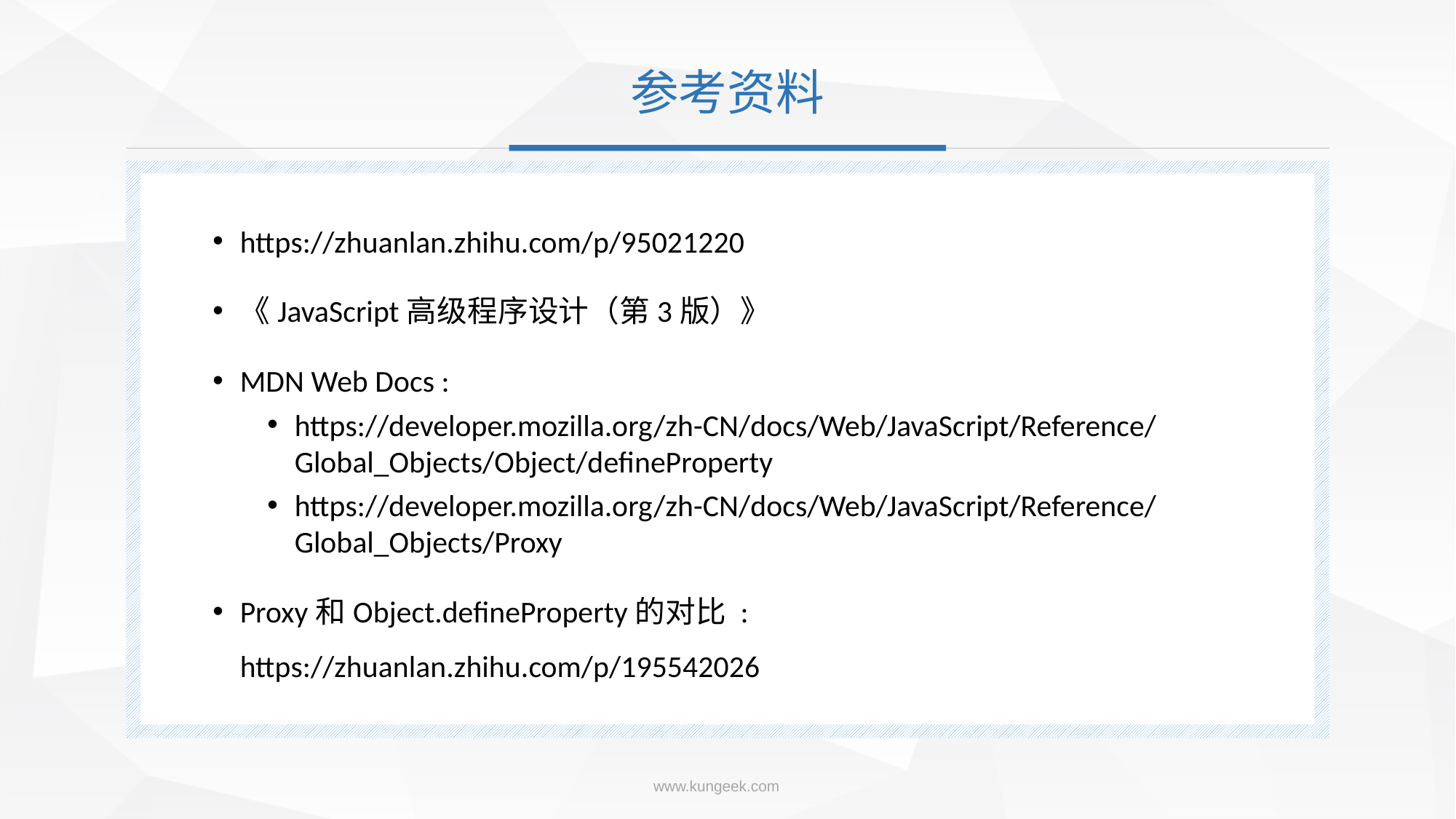

# 参考资料
https://zhuanlan.zhihu.com/p/95021220
《JavaScript高级程序设计（第3版）》
MDN Web Docs :
https://developer.mozilla.org/zh-CN/docs/Web/JavaScript/Reference/Global_Objects/Object/defineProperty
https://developer.mozilla.org/zh-CN/docs/Web/JavaScript/Reference/Global_Objects/Proxy
Proxy和Object.defineProperty的对比 : https://zhuanlan.zhihu.com/p/195542026